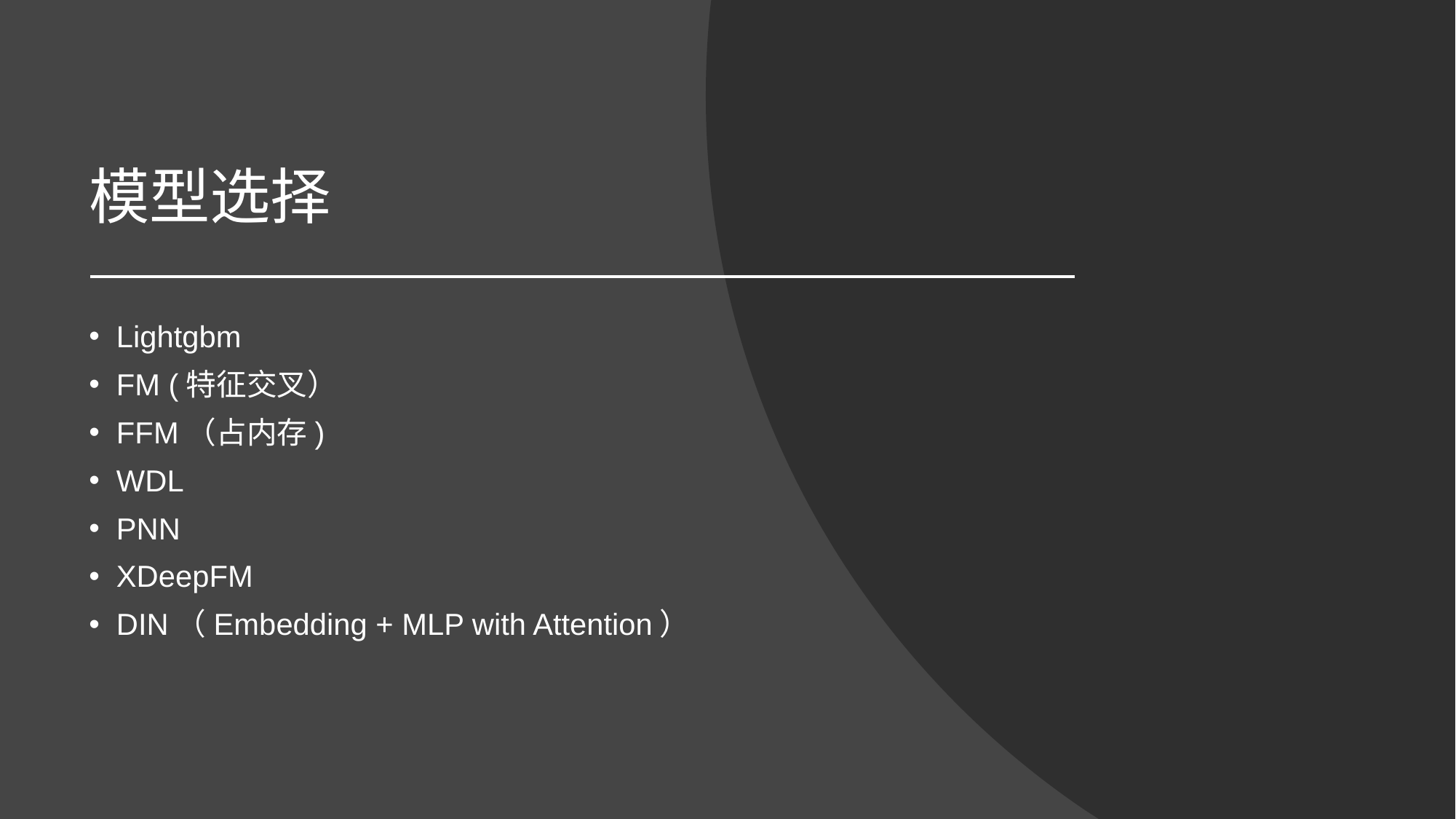

# 模型选择
Lightgbm
FM (特征交叉）
FFM（占内存)
WDL
PNN
XDeepFM
DIN（Embedding + MLP with Attention）